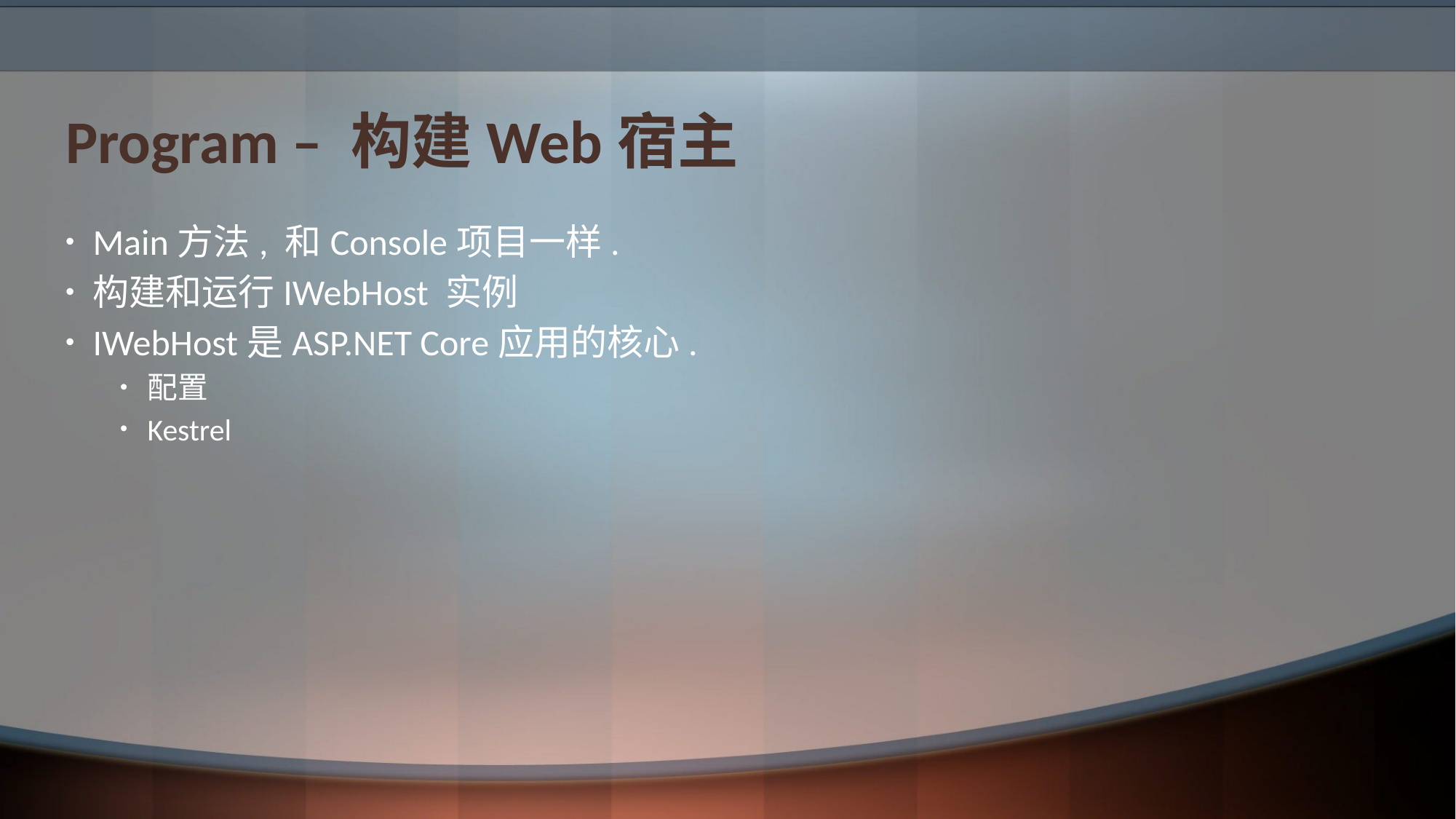

# Program – 构建Web宿主
Main方法, 和Console项目一样.
构建和运行IWebHost 实例
IWebHost是ASP.NET Core应用的核心.
配置
Kestrel